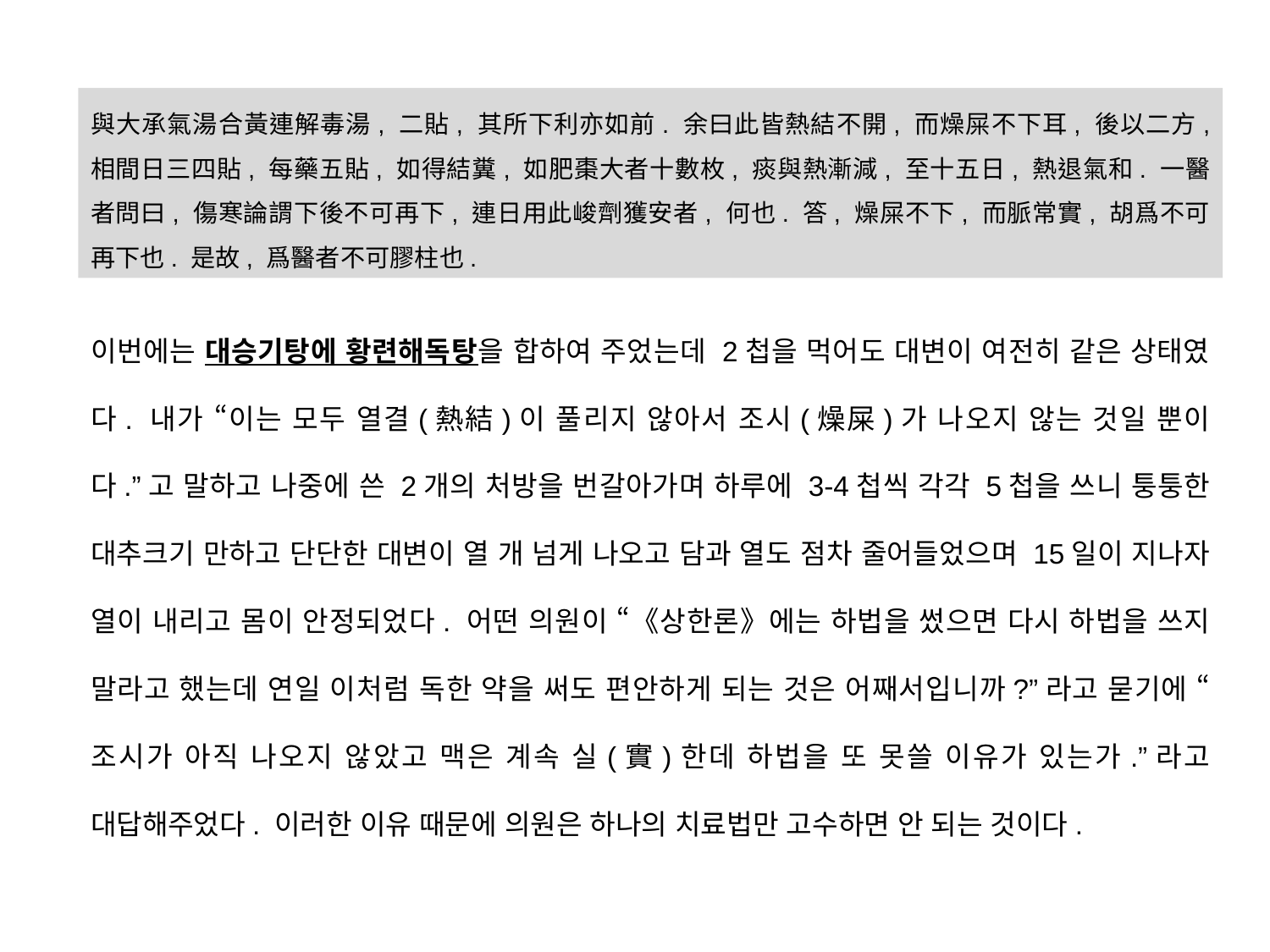

與大承氣湯合黃連解毒湯, 二貼, 其所下利亦如前. 余曰此皆熱結不開, 而燥屎不下耳, 後以二方, 相間日三四貼, 每藥五貼, 如得結糞, 如肥棗大者十數枚, 痰與熱漸減, 至十五日, 熱退氣和. 一醫者問曰, 傷寒論謂下後不可再下, 連日用此峻劑獲安者, 何也. 答, 燥屎不下, 而脈常實, 胡爲不可再下也. 是故, 爲醫者不可膠柱也.
이번에는 대승기탕에 황련해독탕을 합하여 주었는데 2첩을 먹어도 대변이 여전히 같은 상태였다. 내가 “이는 모두 열결(熱結)이 풀리지 않아서 조시(燥屎)가 나오지 않는 것일 뿐이다.”고 말하고 나중에 쓴 2개의 처방을 번갈아가며 하루에 3-4첩씩 각각 5첩을 쓰니 퉁퉁한 대추크기 만하고 단단한 대변이 열 개 넘게 나오고 담과 열도 점차 줄어들었으며 15일이 지나자 열이 내리고 몸이 안정되었다. 어떤 의원이 “《상한론》에는 하법을 썼으면 다시 하법을 쓰지 말라고 했는데 연일 이처럼 독한 약을 써도 편안하게 되는 것은 어째서입니까?”라고 묻기에 “조시가 아직 나오지 않았고 맥은 계속 실(實)한데 하법을 또 못쓸 이유가 있는가.”라고 대답해주었다. 이러한 이유 때문에 의원은 하나의 치료법만 고수하면 안 되는 것이다.